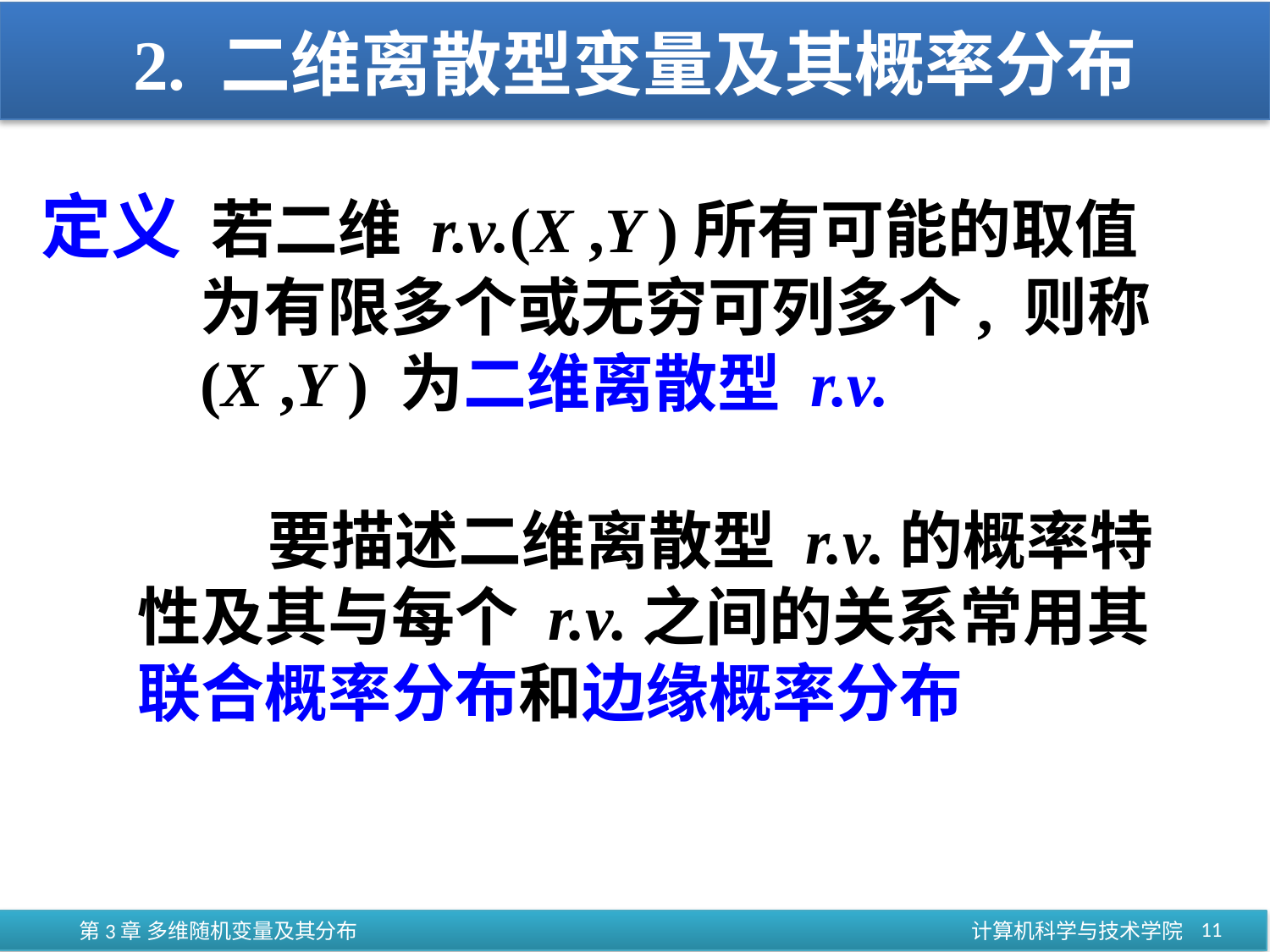

# 2. 二维离散型变量及其概率分布
定义  若二维 r.v.(X ,Y )所有可能的取值
          为有限多个或无穷可列多个, 则称
          (X ,Y ) 为二维离散型 r.v.
        要描述二维离散型 r.v.的概率特
性及其与每个 r.v.之间的关系常用其
联合概率分布和边缘概率分布